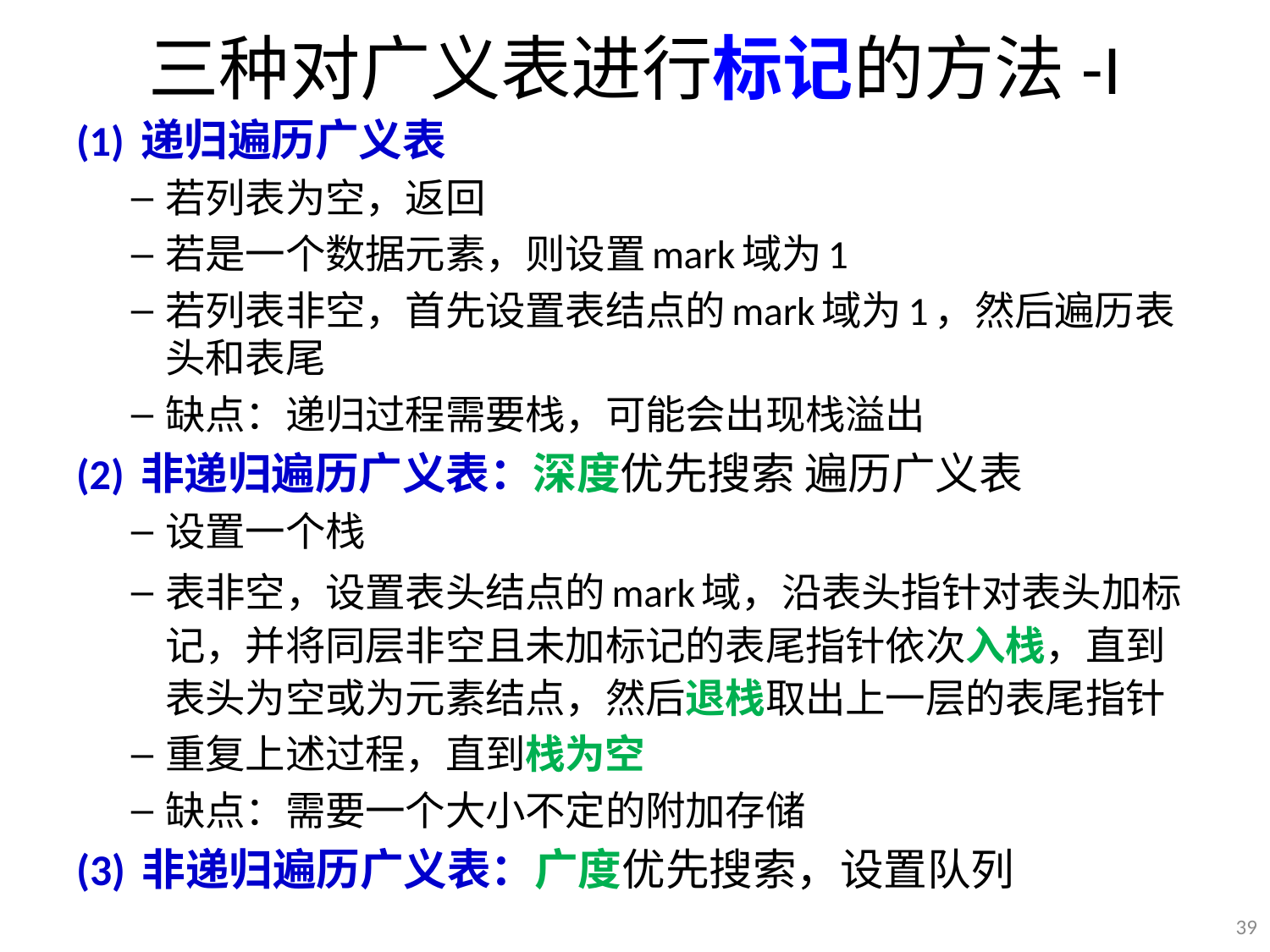

# 三种对广义表进行标记的方法-I
(1) 递归遍历广义表
若列表为空，返回
若是一个数据元素，则设置mark域为1
若列表非空，首先设置表结点的mark域为1，然后遍历表头和表尾
缺点：递归过程需要栈，可能会出现栈溢出
(2) 非递归遍历广义表：深度优先搜索 遍历广义表
设置一个栈
表非空，设置表头结点的mark域，沿表头指针对表头加标记，并将同层非空且未加标记的表尾指针依次入栈，直到表头为空或为元素结点，然后退栈取出上一层的表尾指针
重复上述过程，直到栈为空
缺点：需要一个大小不定的附加存储
(3) 非递归遍历广义表：广度优先搜索，设置队列

39